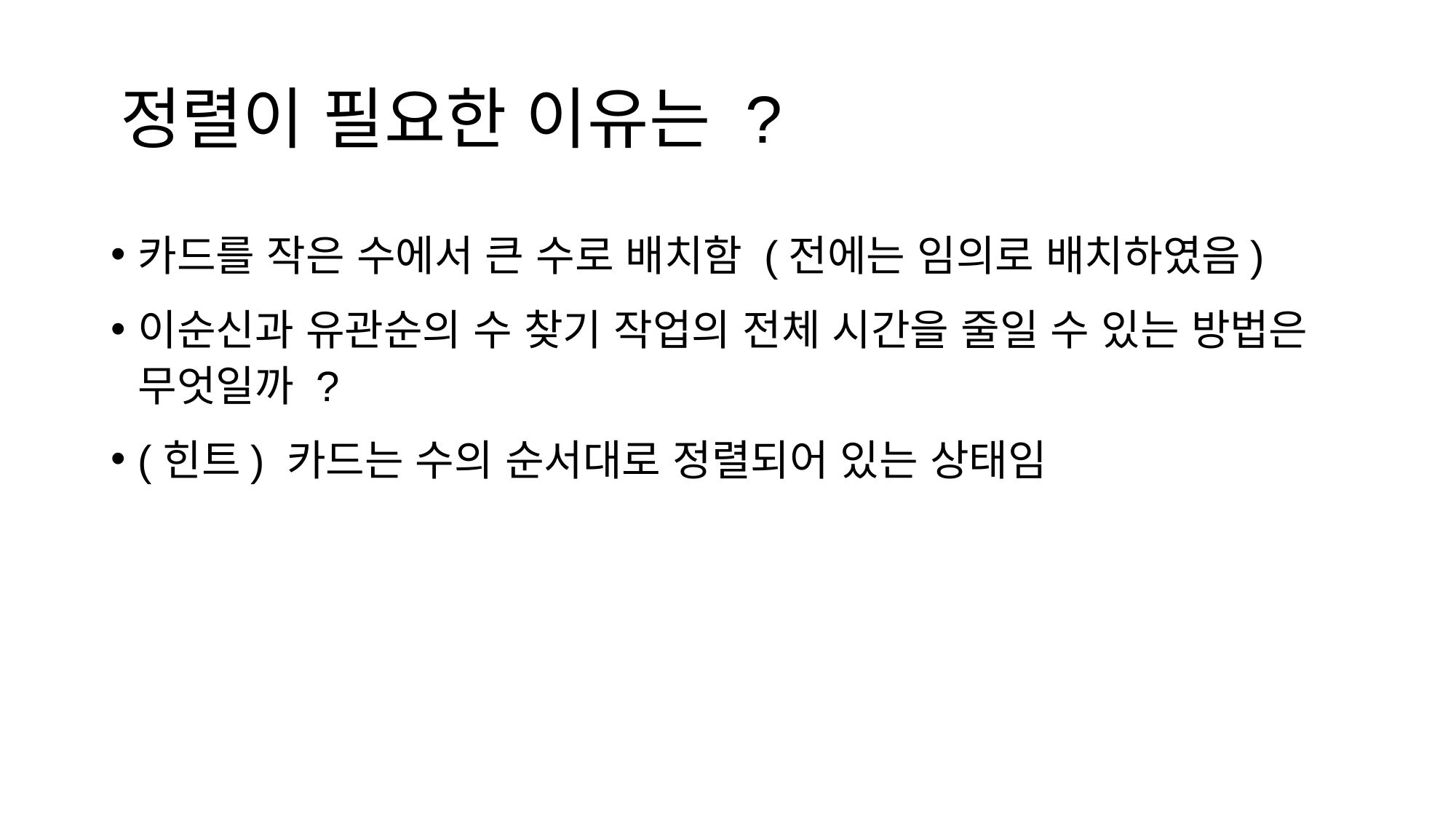

# 정렬이 필요한 이유는 ?
카드를 작은 수에서 큰 수로 배치함 (전에는 임의로 배치하였음)
이순신과 유관순의 수 찾기 작업의 전체 시간을 줄일 수 있는 방법은 무엇일까 ?
(힌트) 카드는 수의 순서대로 정렬되어 있는 상태임